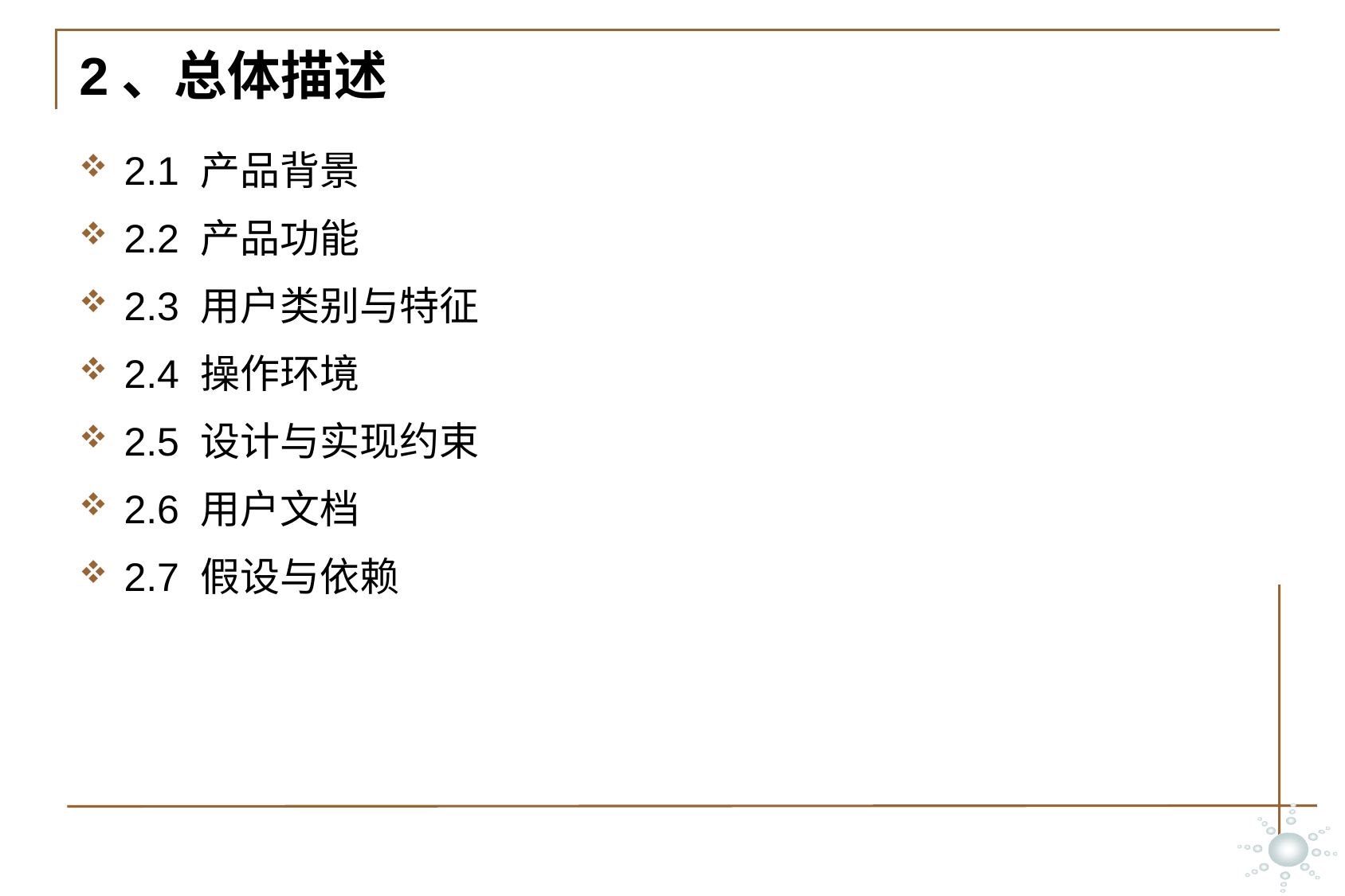

# 2、总体描述
2.1 产品背景
2.2 产品功能
2.3 用户类别与特征
2.4 操作环境
2.5 设计与实现约束
2.6 用户文档
2.7 假设与依赖

12